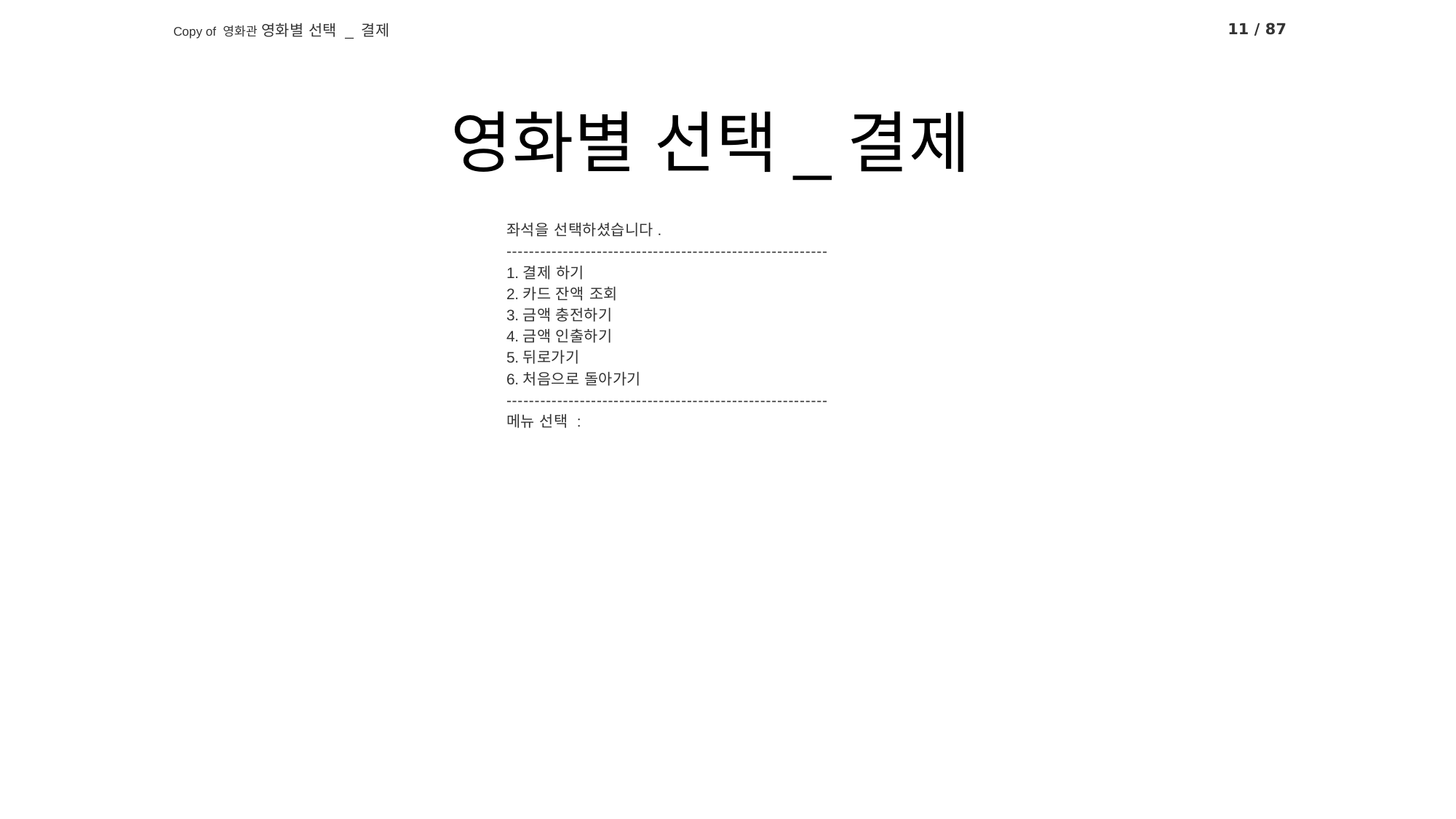

11 / 87
Copy of 영화관 영화별 선택 _ 결제
# 영화별 선택_결제
좌석을 선택하셨습니다.
---------------------------------------------------------
결제 하기
카드 잔액 조회
금액 충전하기
금액 인출하기
뒤로가기
처음으로 돌아가기
---------------------------------------------------------
메뉴 선택 :